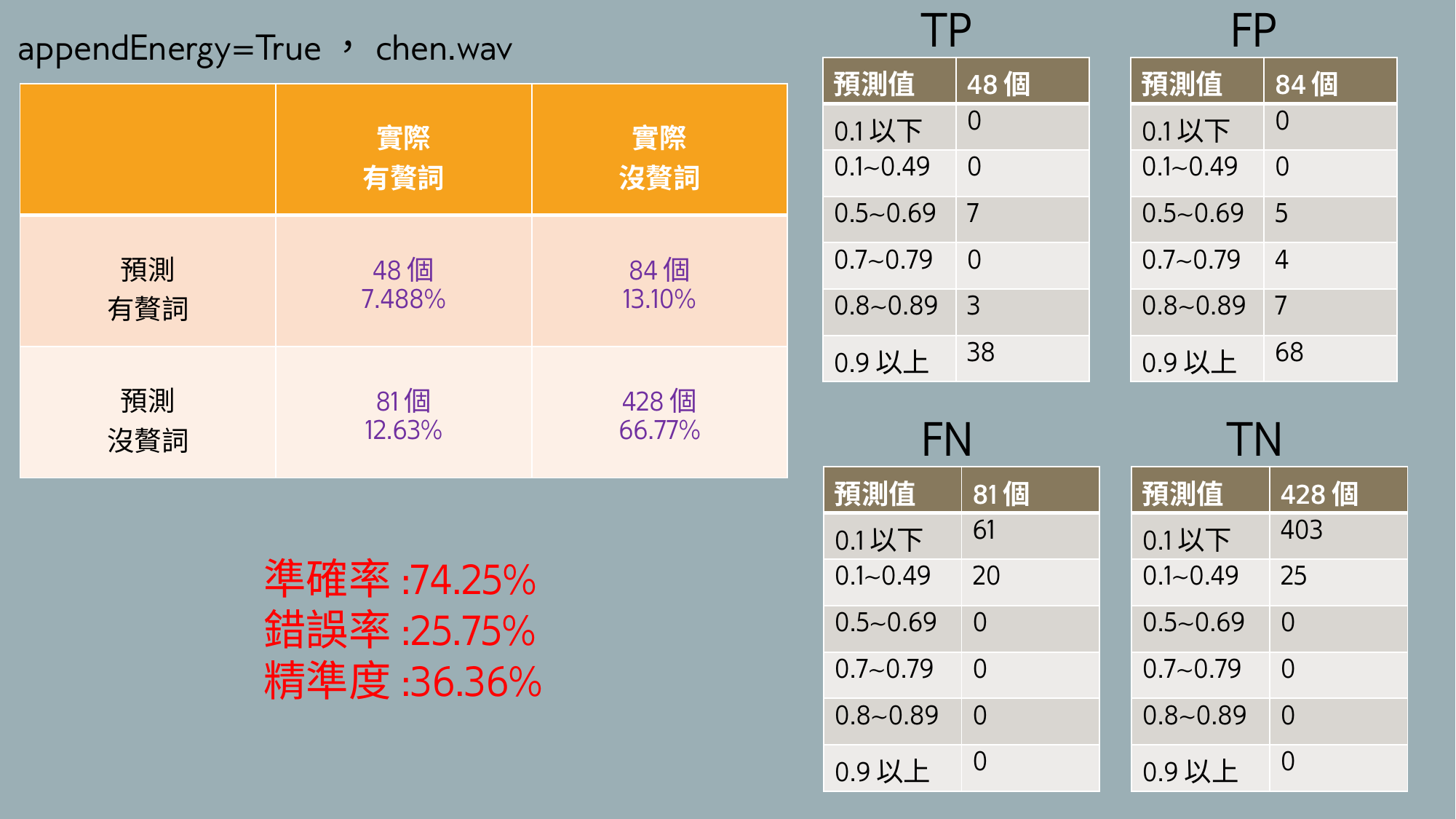

TP
FP
appendEnergy=True，chen.wav
| 預測值 | 48個 |
| --- | --- |
| 0.1以下 | 0 |
| 0.1~0.49 | 0 |
| 0.5~0.69 | 7 |
| 0.7~0.79 | 0 |
| 0.8~0.89 | 3 |
| 0.9以上 | 38 |
| 預測值 | 84個 |
| --- | --- |
| 0.1以下 | 0 |
| 0.1~0.49 | 0 |
| 0.5~0.69 | 5 |
| 0.7~0.79 | 4 |
| 0.8~0.89 | 7 |
| 0.9以上 | 68 |
|  | 實際 有贅詞 | 實際 沒贅詞 |
| --- | --- | --- |
| 預測 有贅詞 | 48個 7.488% | 84個 13.10% |
| 預測 沒贅詞 | 81個 12.63% | 428個 66.77% |
FN
TN
| 預測值 | 81個 |
| --- | --- |
| 0.1以下 | 61 |
| 0.1~0.49 | 20 |
| 0.5~0.69 | 0 |
| 0.7~0.79 | 0 |
| 0.8~0.89 | 0 |
| 0.9以上 | 0 |
| 預測值 | 428個 |
| --- | --- |
| 0.1以下 | 403 |
| 0.1~0.49 | 25 |
| 0.5~0.69 | 0 |
| 0.7~0.79 | 0 |
| 0.8~0.89 | 0 |
| 0.9以上 | 0 |
準確率:74.25%
錯誤率:25.75%
精準度:36.36%